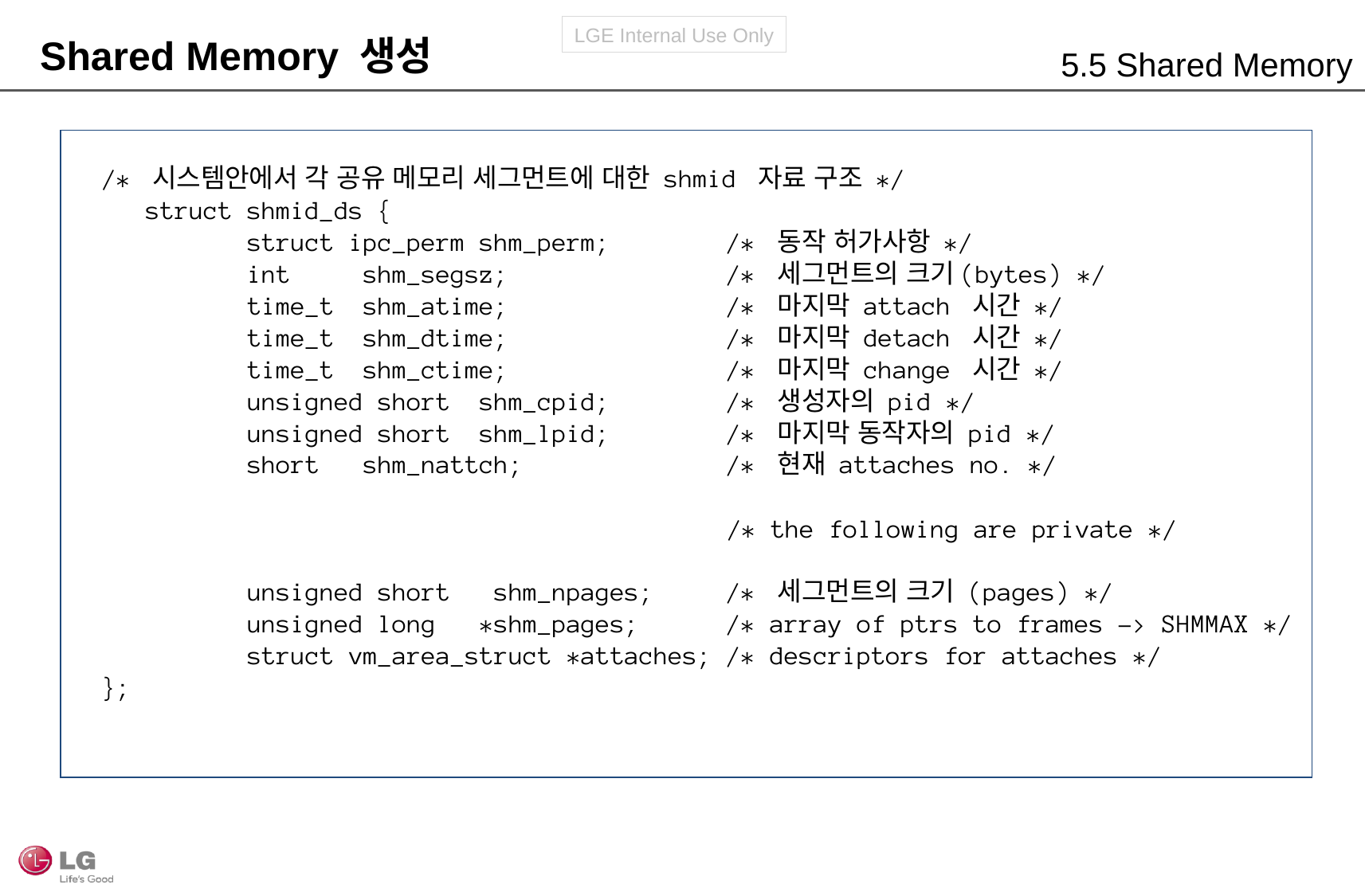

Shared Memory 생성
5.5 Shared Memory

/* 시스템안에서 각 공유 메모리 세그먼트에 대한 shmid 자료 구조 */
   struct shmid_ds {
          struct ipc_perm shm_perm;        /* 동작 허가사항 */
          int     shm_segsz;               /* 세그먼트의 크기(bytes) */
          time_t  shm_atime;               /* 마지막 attach 시간 */
          time_t  shm_dtime;               /* 마지막 detach 시간 */
          time_t  shm_ctime;               /* 마지막 change 시간 */
          unsigned short  shm_cpid;        /* 생성자의 pid */
          unsigned short  shm_lpid;        /* 마지막 동작자의 pid */
          short   shm_nattch;              /* 현재 attaches no. */

                                           /* the following are private */

          unsigned short   shm_npages;     /* 세그먼트의 크기 (pages) */
          unsigned long   *shm_pages;      /* array of ptrs to frames -> SHMMAX */
          struct vm_area_struct *attaches; /* descriptors for attaches */
};